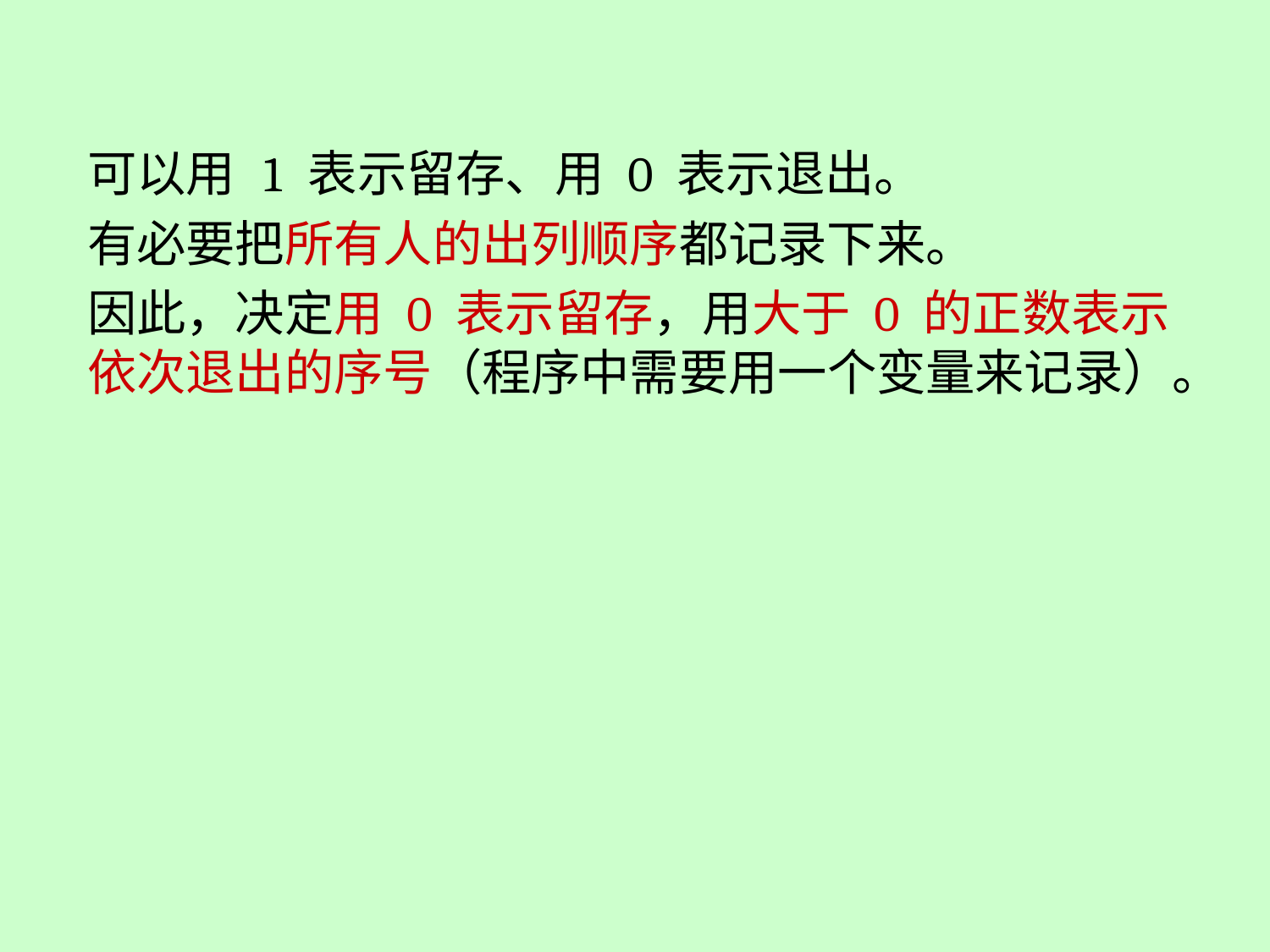

可以用 1 表示留存、用 0 表示退出。
有必要把所有人的出列顺序都记录下来。
因此，决定用 0 表示留存，用大于 0 的正数表示依次退出的序号（程序中需要用一个变量来记录）。